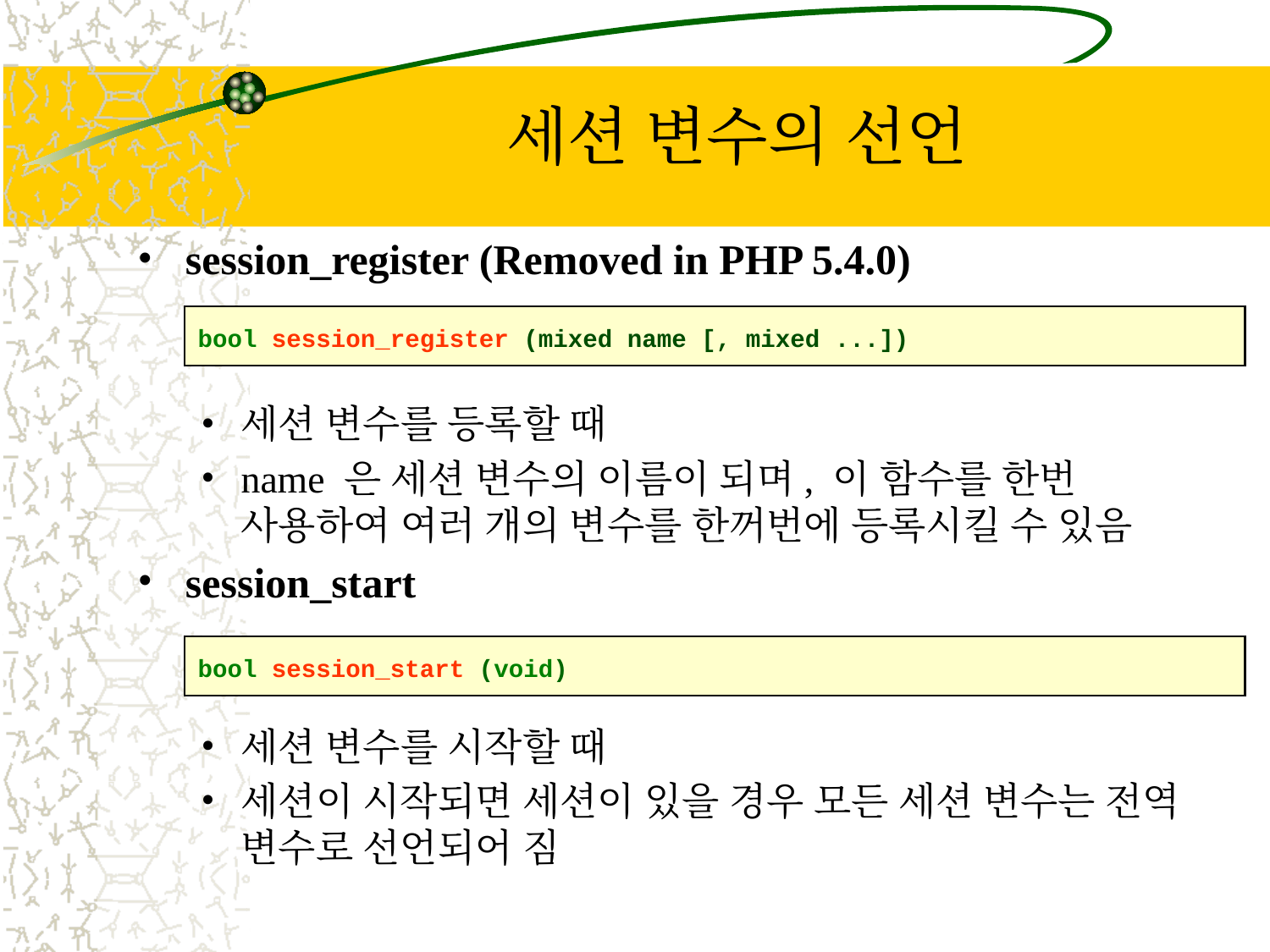

# 세션 변수의 선언
session_register (Removed in PHP 5.4.0)

세션 변수를 등록할 때
name 은 세션 변수의 이름이 되며, 이 함수를 한번 사용하여 여러 개의 변수를 한꺼번에 등록시킬 수 있음
session_start

세션 변수를 시작할 때
세션이 시작되면 세션이 있을 경우 모든 세션 변수는 전역 변수로 선언되어 짐
bool session_register (mixed name [, mixed ...])
bool session_start (void)